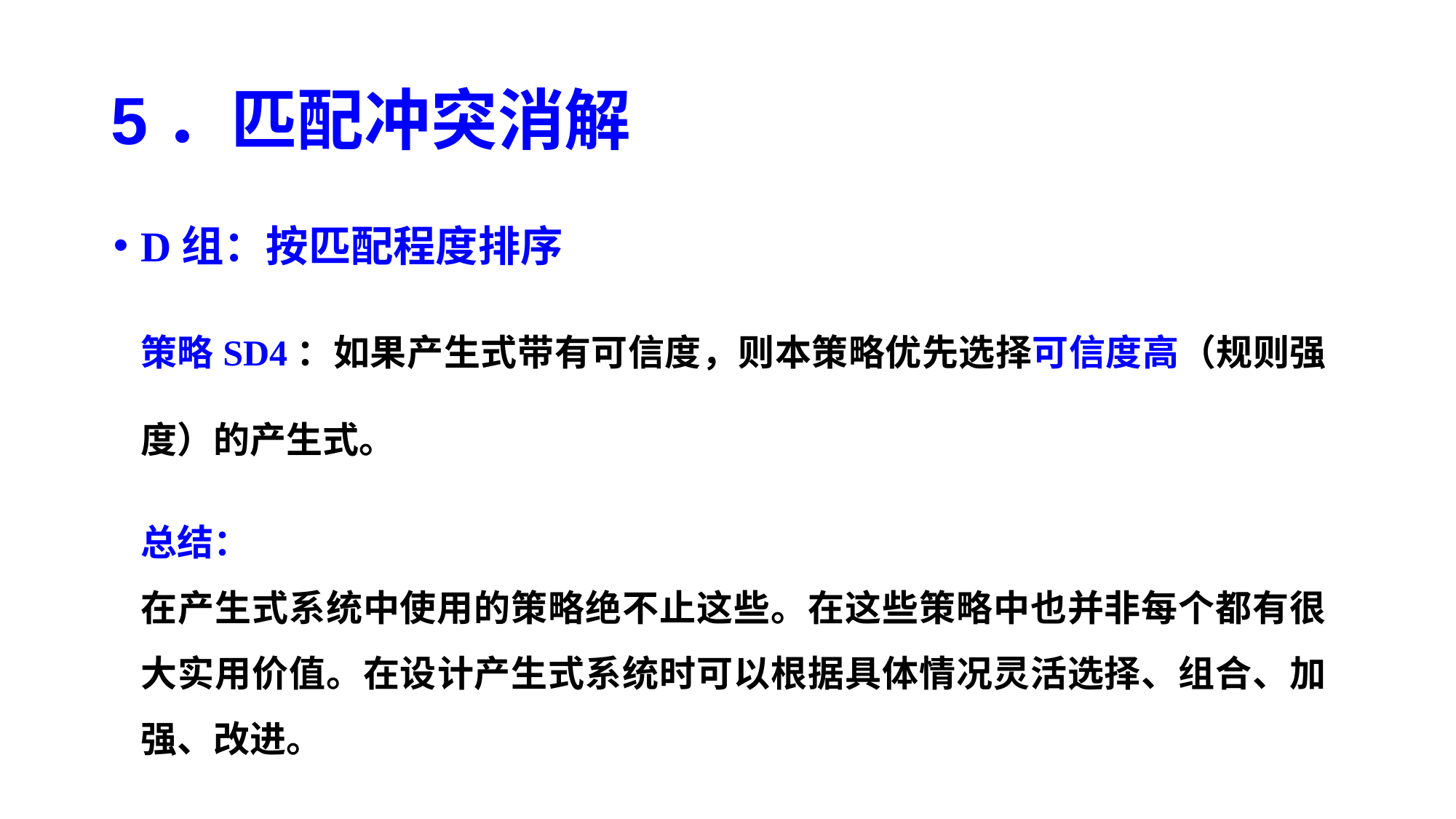

# 5．匹配冲突消解
D组：按匹配程度排序
策略SD4：如果产生式带有可信度，则本策略优先选择可信度高（规则强度）的产生式。
总结：
在产生式系统中使用的策略绝不止这些。在这些策略中也并非每个都有很大实用价值。在设计产生式系统时可以根据具体情况灵活选择、组合、加强、改进。